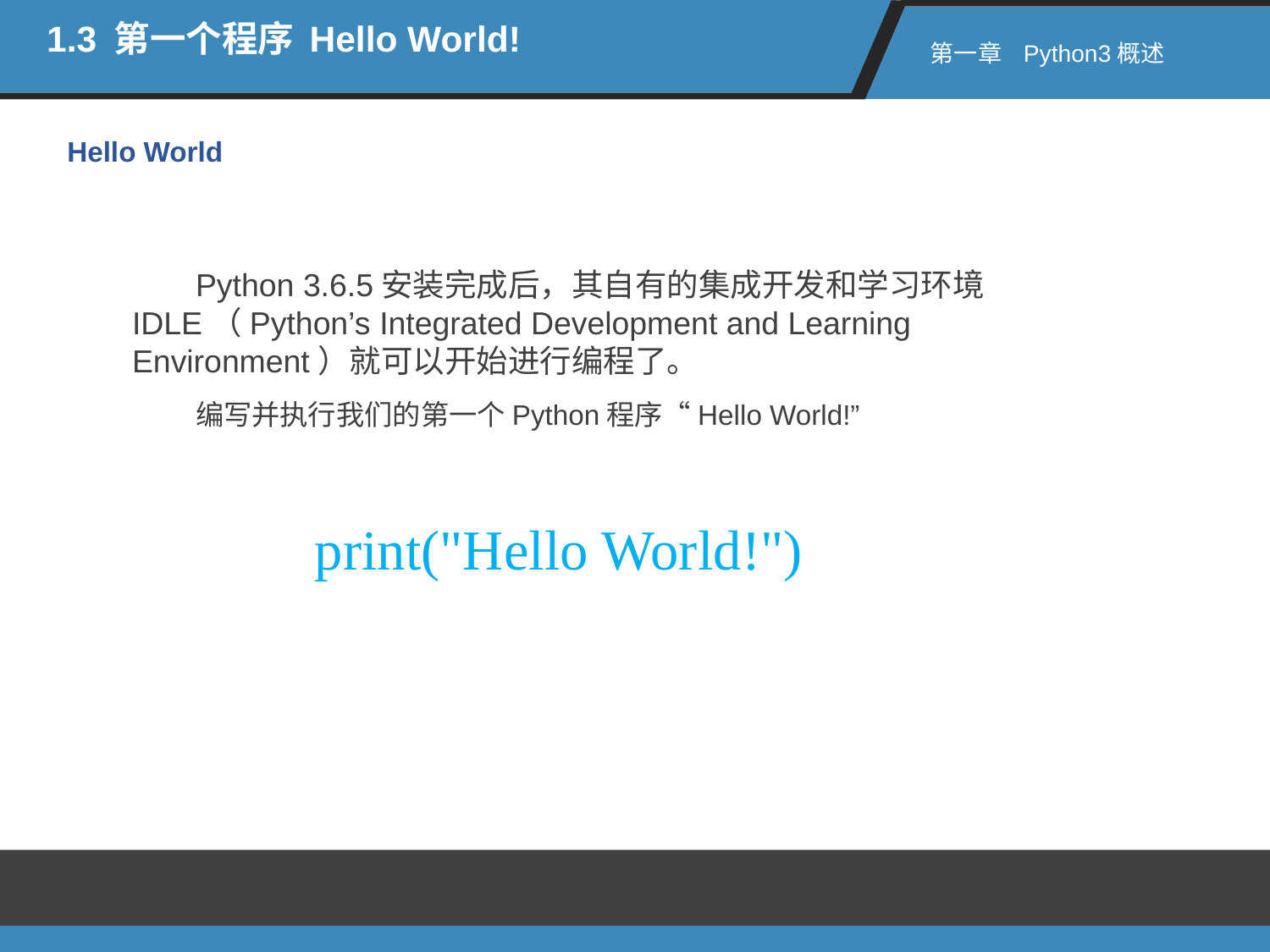

1.3 第一个程序 Hello World!
第一章   Python3概述
Hello World
Python 3.6.5安装完成后，其自有的集成开发和学习环境IDLE（Python’s Integrated Development and Learning Environment）就可以开始进行编程了。
编写并执行我们的第一个Python程序“Hello World!”
print("Hello World!")